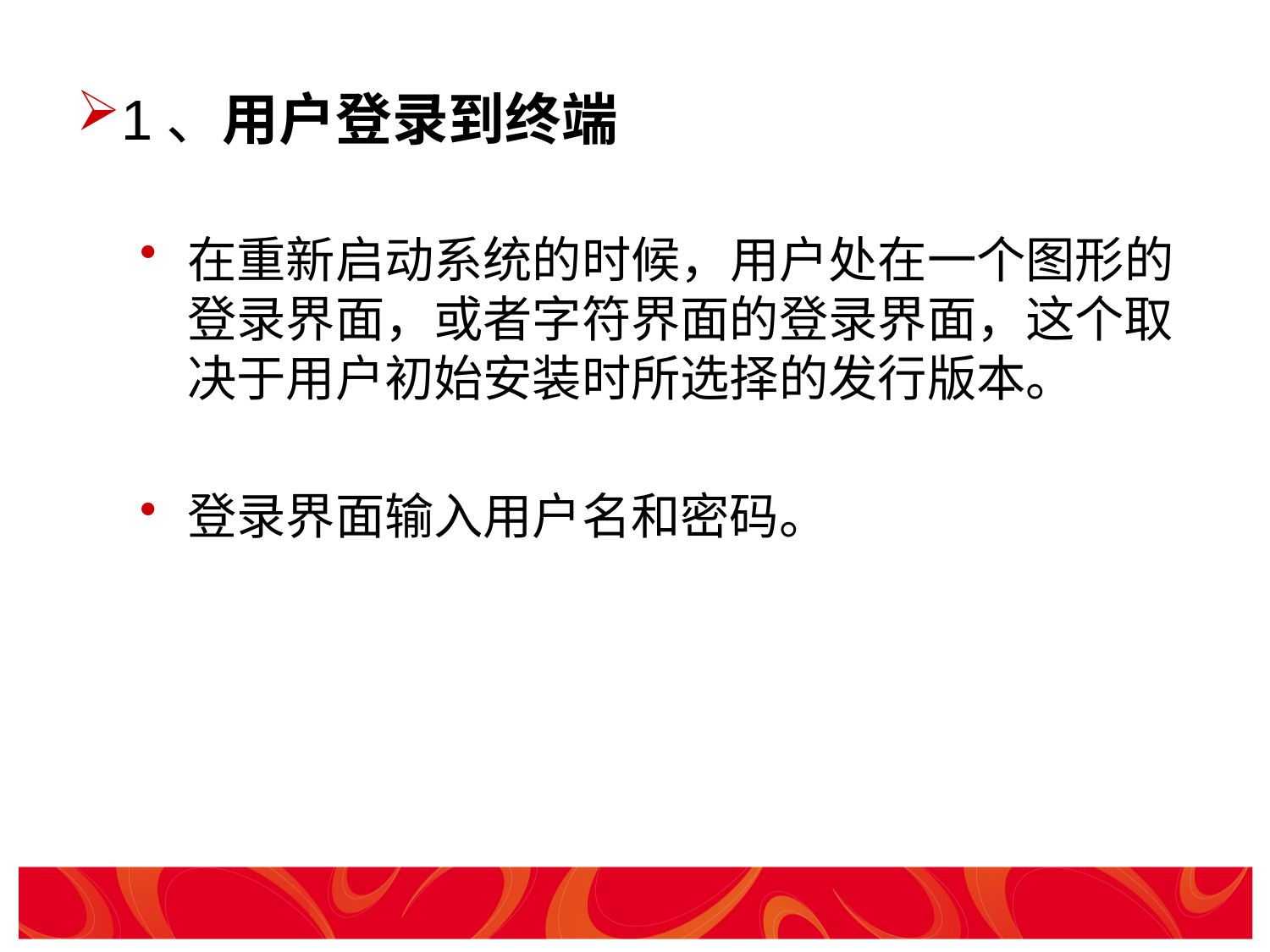

# 1、用户登录到终端
在重新启动系统的时候，用户处在一个图形的登录界面，或者字符界面的登录界面，这个取决于用户初始安装时所选择的发行版本。

登录界面输入用户名和密码。